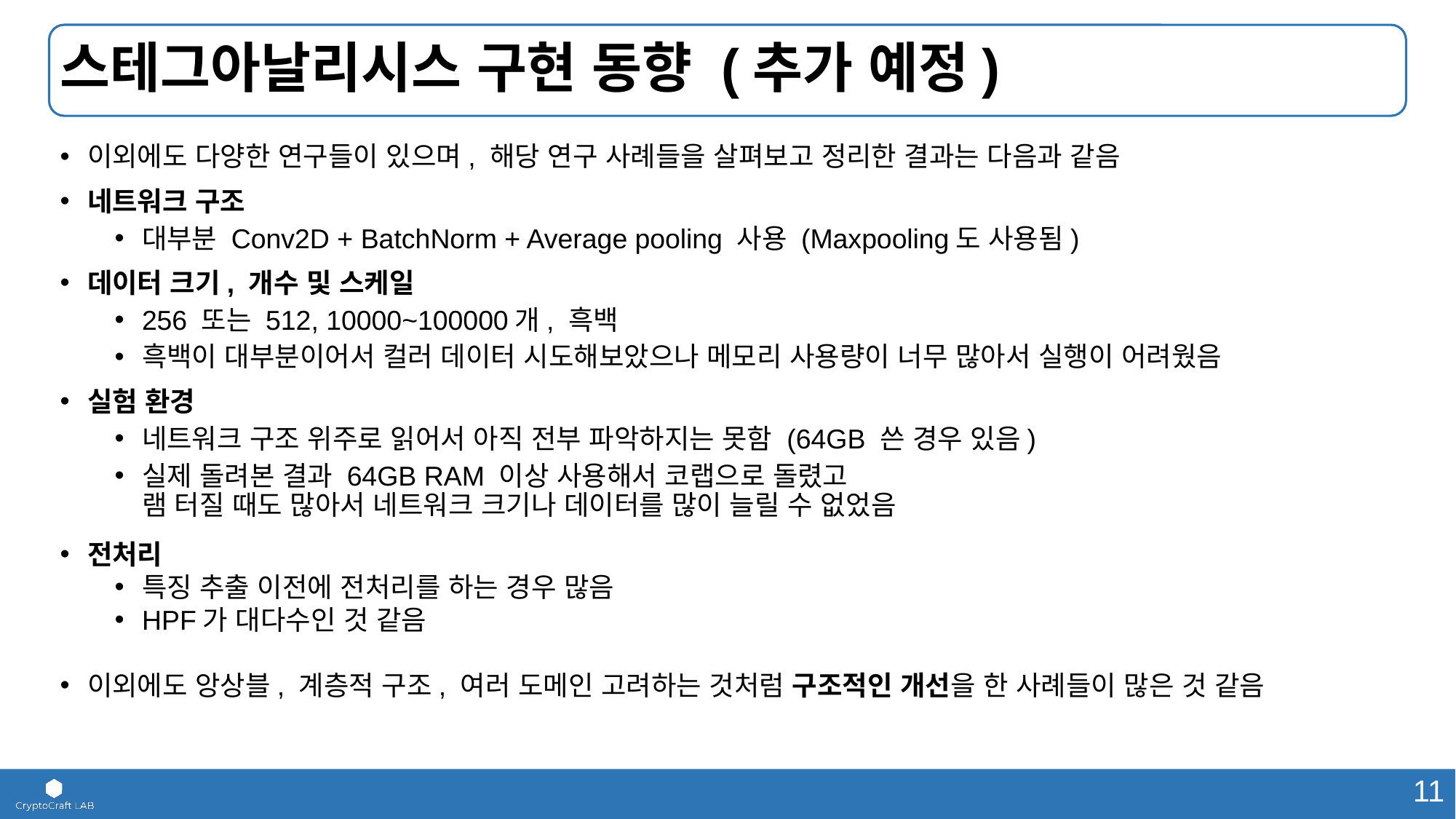

# 스테그아날리시스 구현 동향 (추가 예정)
이외에도 다양한 연구들이 있으며, 해당 연구 사례들을 살펴보고 정리한 결과는 다음과 같음
네트워크 구조
대부분 Conv2D + BatchNorm + Average pooling 사용 (Maxpooling도 사용됨)
데이터 크기, 개수 및 스케일
256 또는 512, 10000~100000개, 흑백
흑백이 대부분이어서 컬러 데이터 시도해보았으나 메모리 사용량이 너무 많아서 실행이 어려웠음
실험 환경
네트워크 구조 위주로 읽어서 아직 전부 파악하지는 못함 (64GB 쓴 경우 있음)
실제 돌려본 결과 64GB RAM 이상 사용해서 코랩으로 돌렸고
램 터질 때도 많아서 네트워크 크기나 데이터를 많이 늘릴 수 없었음
전처리
특징 추출 이전에 전처리를 하는 경우 많음
HPF가 대다수인 것 같음

이외에도 앙상블, 계층적 구조, 여러 도메인 고려하는 것처럼 구조적인 개선을 한 사례들이 많은 것 같음